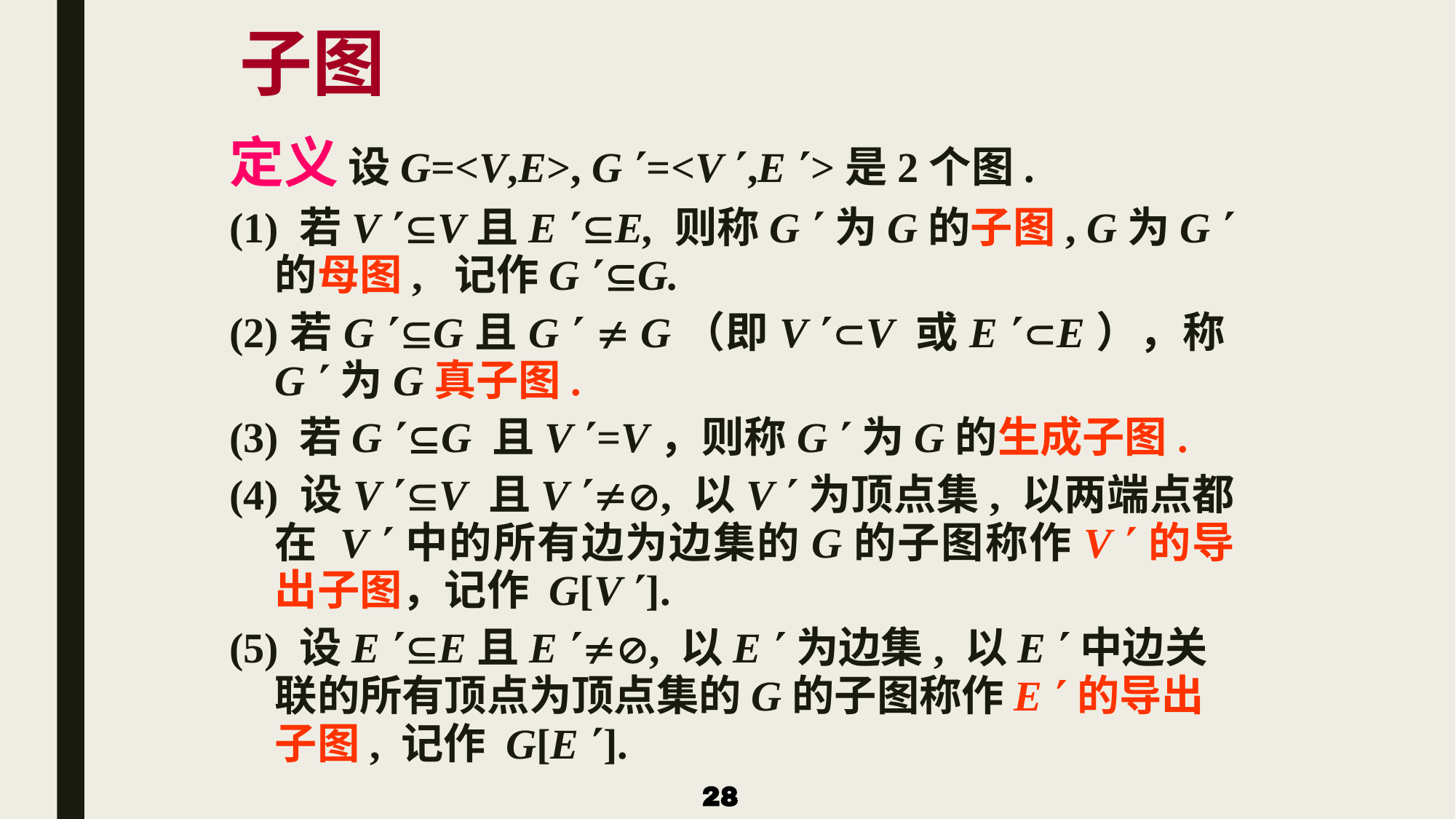

# 子图
定义 设G=<V,E>, G ′=<V ′,E ′>是2个图.
(1) 若V ′⊆V且E ′⊆E, 则称G ′为G的子图, G为G ′的母图,  记作G ′⊆G.
(2)若G ′⊆G且G ′ ≠ G（即V ′⊂V 或E ′⊂E），称G ′为G真子图.
(3) 若G ′⊆G 且V ′=V，则称G ′为G的生成子图.
(4) 设V ′⊆V 且V ′≠∅, 以V ′为顶点集, 以两端点都在 V ′中的所有边为边集的G的子图称作V ′的导出子图，记作 G[V ′].
(5) 设E ′⊆E且E ′≠∅, 以E ′为边集, 以E ′中边关联的所有顶点为顶点集的G的子图称作E ′的导出子图, 记作 G[E ′].
28